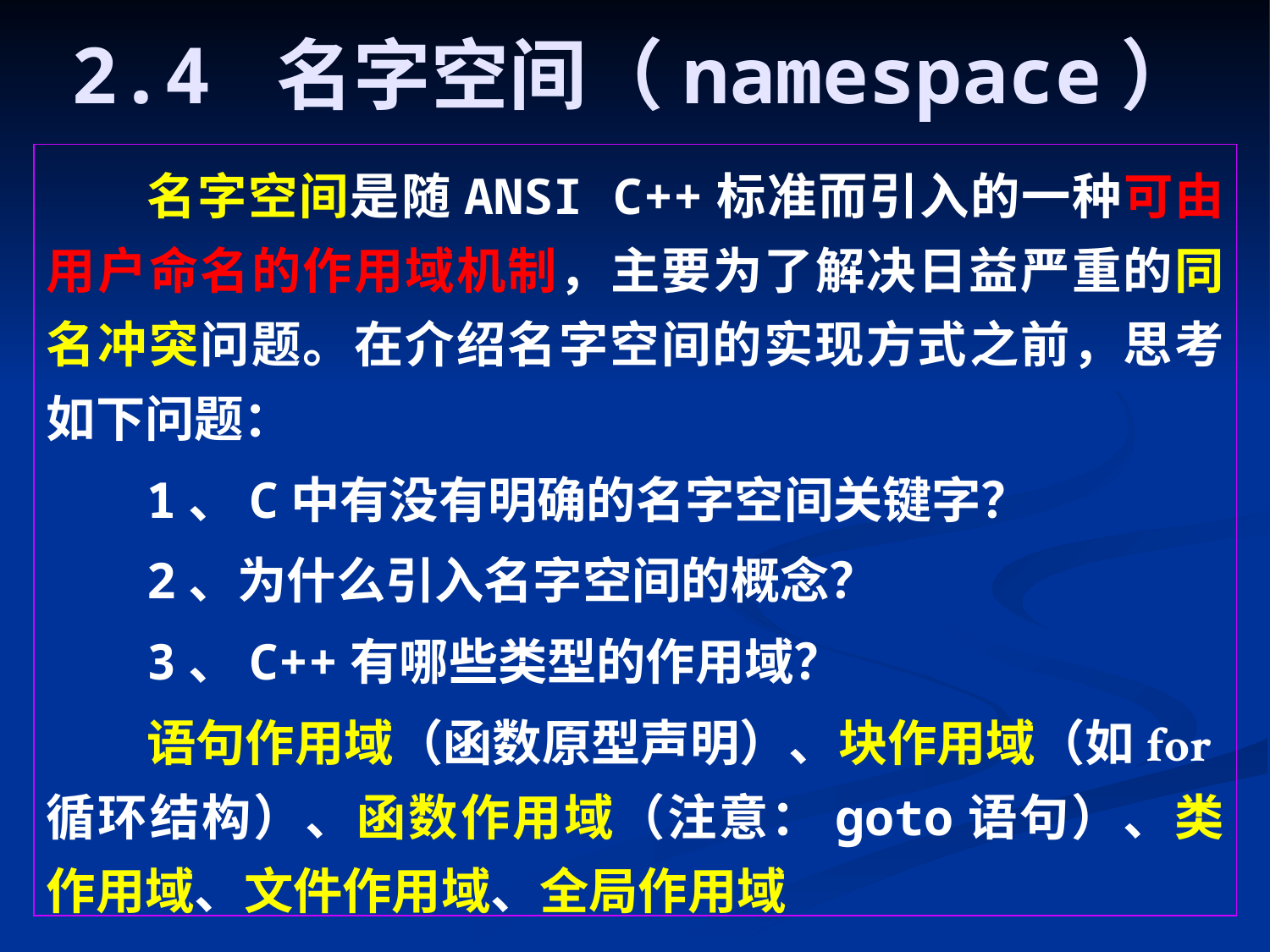

# 2.4 名字空间（namespace）
名字空间是随ANSI C++标准而引入的一种可由用户命名的作用域机制，主要为了解决日益严重的同名冲突问题。在介绍名字空间的实现方式之前，思考如下问题：
1、C中有没有明确的名字空间关键字？
2、为什么引入名字空间的概念？
3、C++有哪些类型的作用域？
语句作用域（函数原型声明）、块作用域（如for循环结构）、函数作用域（注意：goto语句）、类作用域、文件作用域、全局作用域